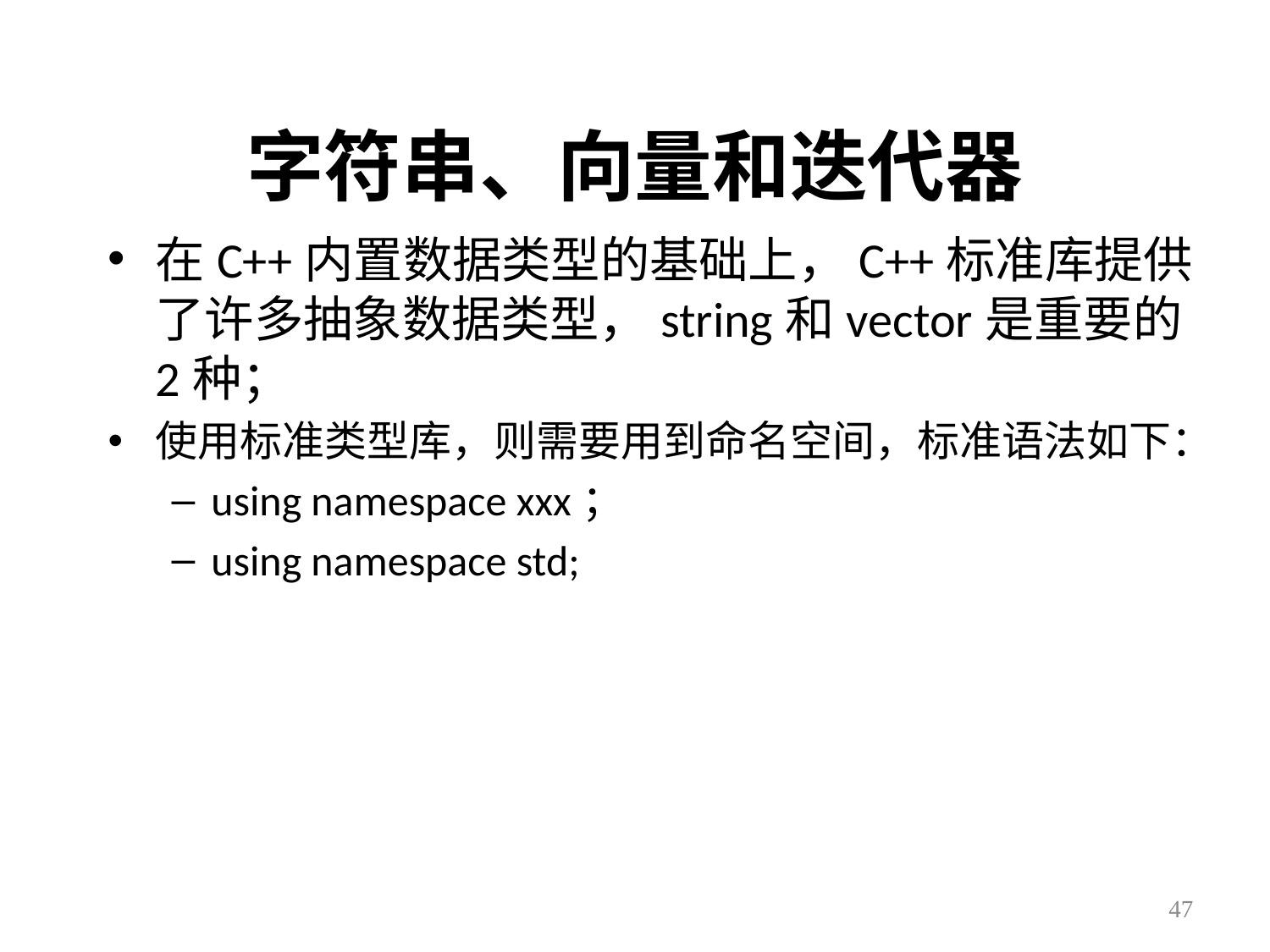

# 字符串、向量和迭代器
在C++内置数据类型的基础上，C++标准库提供了许多抽象数据类型，string和vector是重要的2种；
使用标准类型库，则需要用到命名空间，标准语法如下：
using namespace xxx；
using namespace std;
47